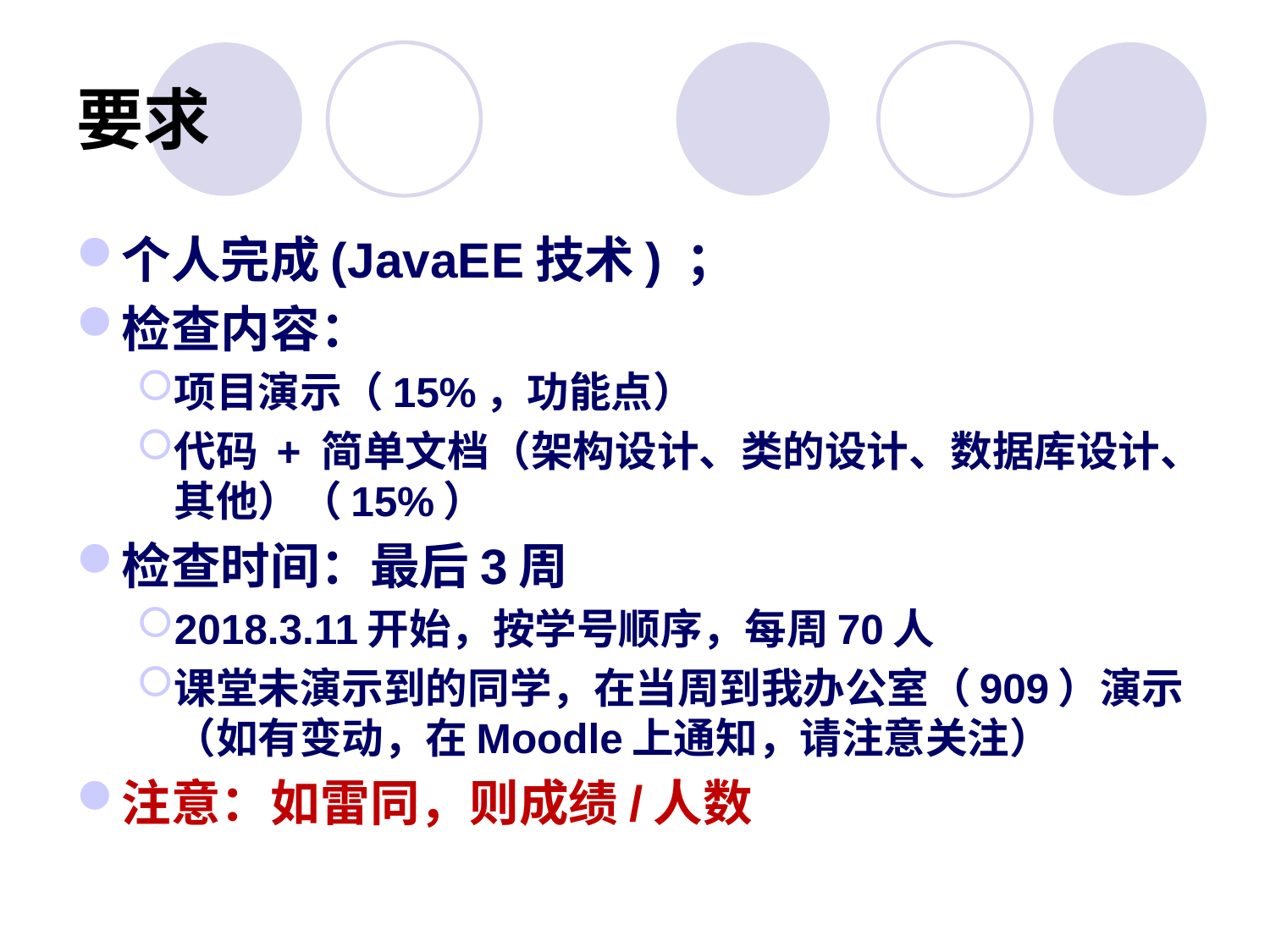

# 要求
个人完成(JavaEE技术) ；
检查内容：
项目演示（15%，功能点）
代码 + 简单文档（架构设计、类的设计、数据库设计、其他）（15%）
检查时间：最后3周
2018.3.11开始，按学号顺序，每周70人
课堂未演示到的同学，在当周到我办公室（909）演示（如有变动，在Moodle上通知，请注意关注）
注意：如雷同，则成绩/人数